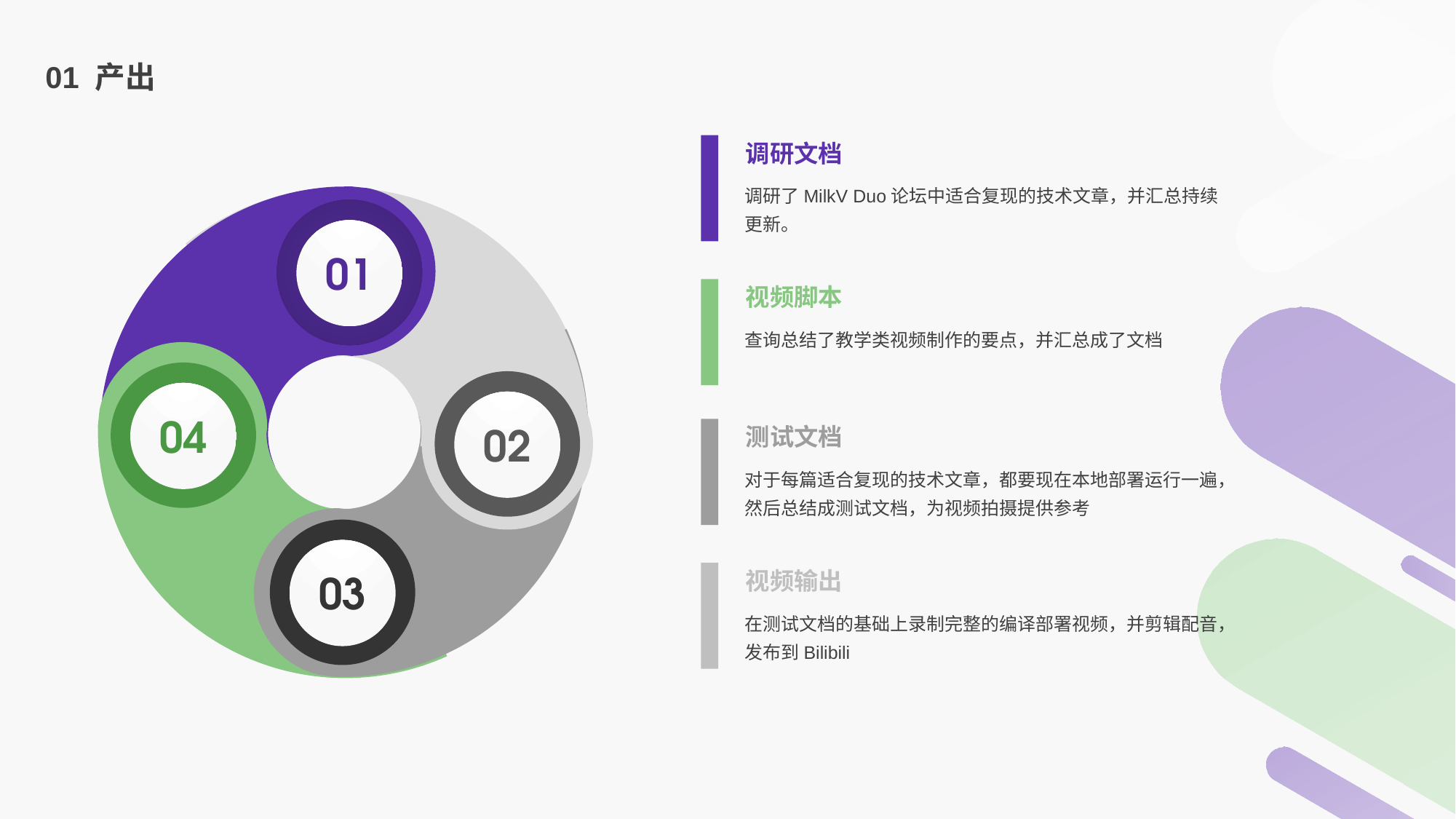

01 产出
调研文档

调研了MilkV Duo论坛中适合复现的技术文章，并汇总持续更新。

01

视频脚本

查询总结了教学类视频制作的要点，并汇总成了文档

03

04

02
测试文档

对于每篇适合复现的技术文章，都要现在本地部署运行一遍，然后总结成测试文档，为视频拍摄提供参考
视频输出

在测试文档的基础上录制完整的编译部署视频，并剪辑配音，发布到Bilibili